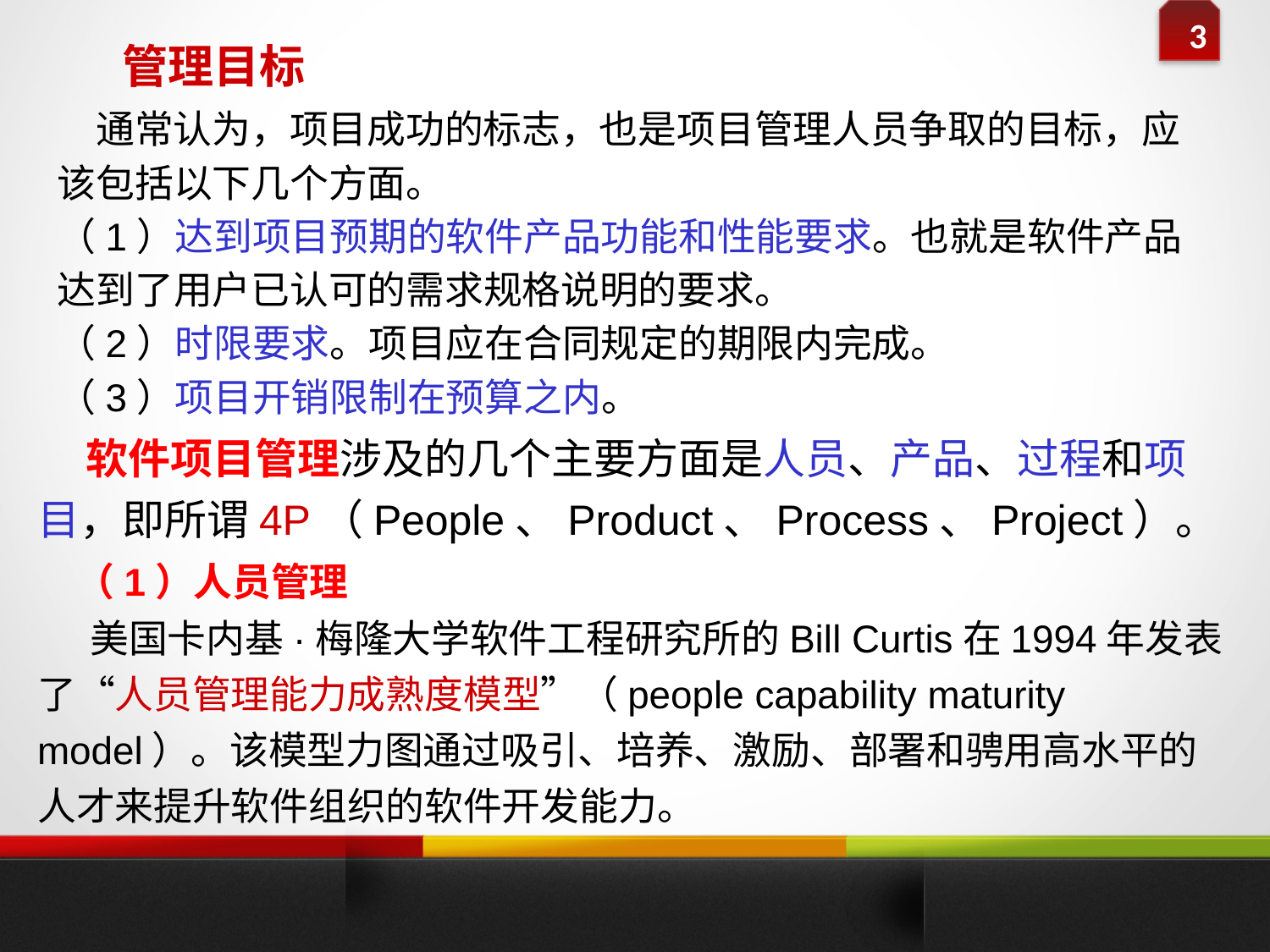

管理目标
   通常认为，项目成功的标志，也是项目管理人员争取的目标，应该包括以下几个方面。
（1）达到项目预期的软件产品功能和性能要求。也就是软件产品达到了用户已认可的需求规格说明的要求。
（2）时限要求。项目应在合同规定的期限内完成。
（3）项目开销限制在预算之内。
    软件项目管理涉及的几个主要方面是人员、产品、过程和项目，即所谓4P（People、Product、Process、Project）。
   （1）人员管理
     美国卡内基·梅隆大学软件工程研究所的Bill Curtis在1994年发表了“人员管理能力成熟度模型”（people capability maturity model）。该模型力图通过吸引、培养、激励、部署和骋用高水平的人才来提升软件组织的软件开发能力。